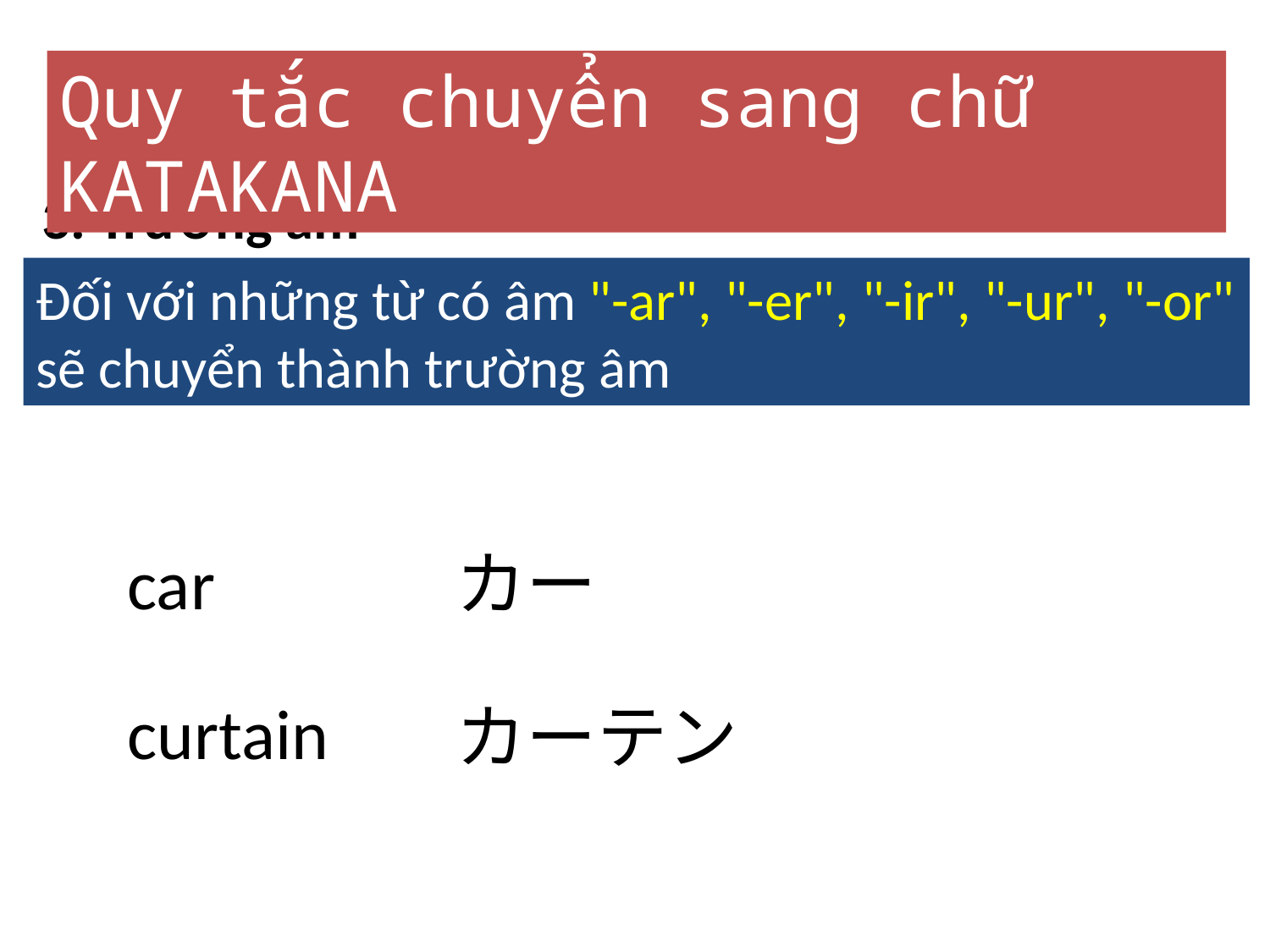

Quy tắc chuyển sang chữ KATAKANA
3. Trường âm
Đối với những từ có âm "-ar", "-er", "-ir", "-ur", "-or" sẽ chuyển thành trường âm
car
カー
curtain
カーテン
6